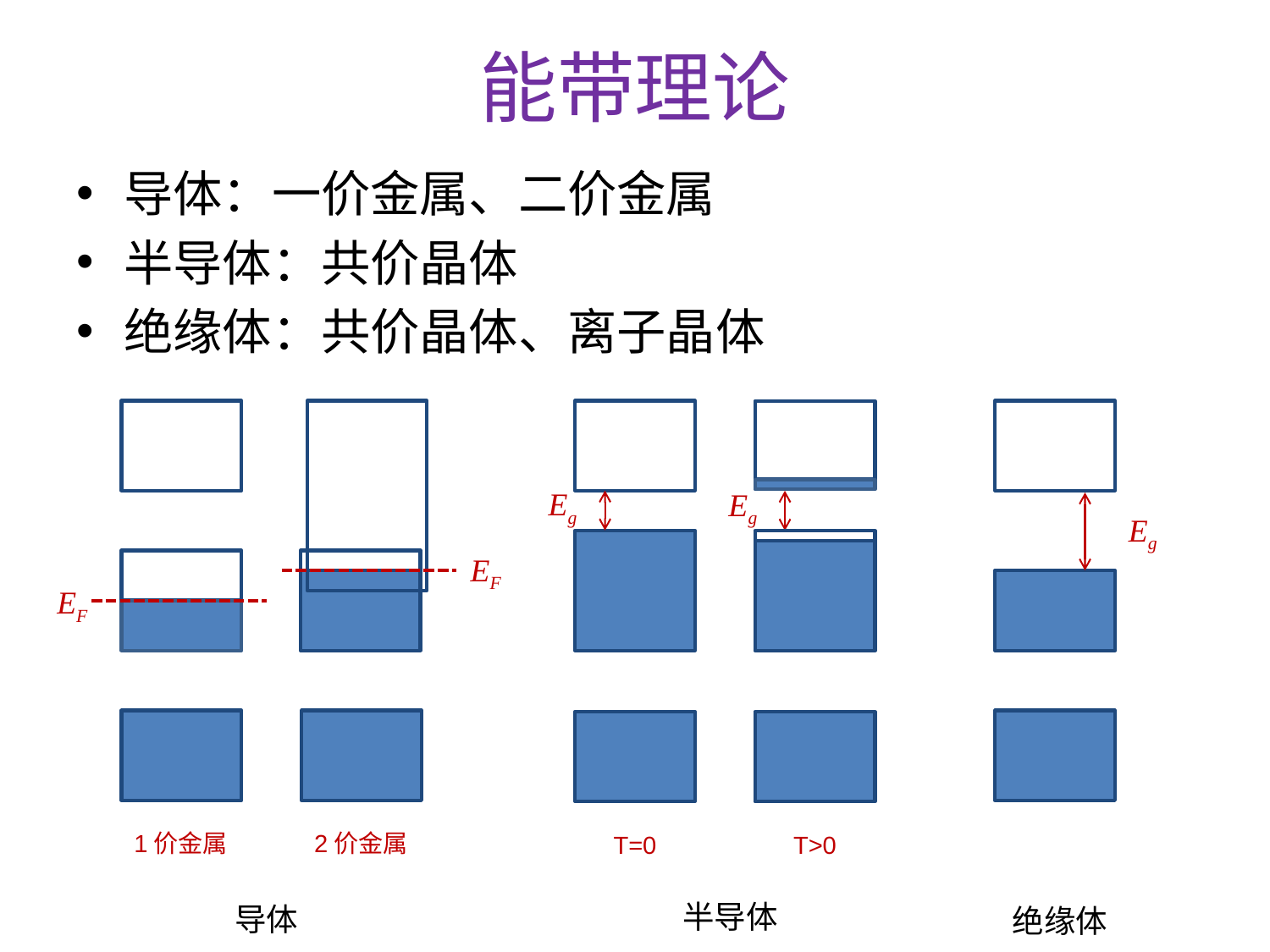

# 能带理论
导体：一价金属、二价金属
半导体：共价晶体
绝缘体：共价晶体、离子晶体

Eg
Eg

Eg

EF

EF

1价金属
2价金属
T=0
T>0
半导体
导体
绝缘体